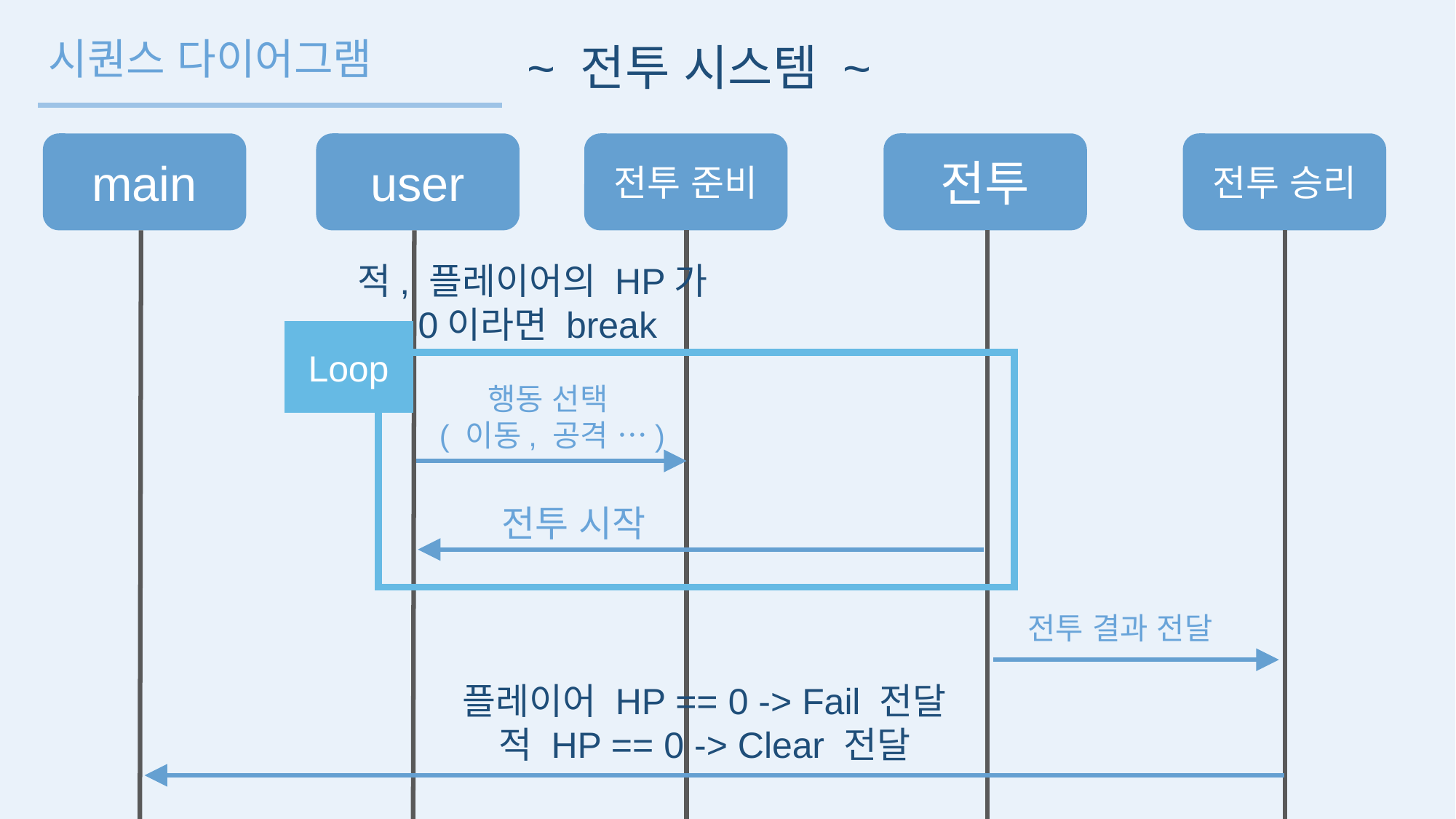

시퀀스 다이어그램
~ 전투 시스템 ~
main
user
전투 준비
전투
전투 승리
적, 플레이어의 HP가
 0이라면 break
Loop

행동 선택
( 이동, 공격 …)
전투 시작
전투 결과 전달
플레이어 HP == 0 -> Fail 전달
적 HP == 0 -> Clear 전달